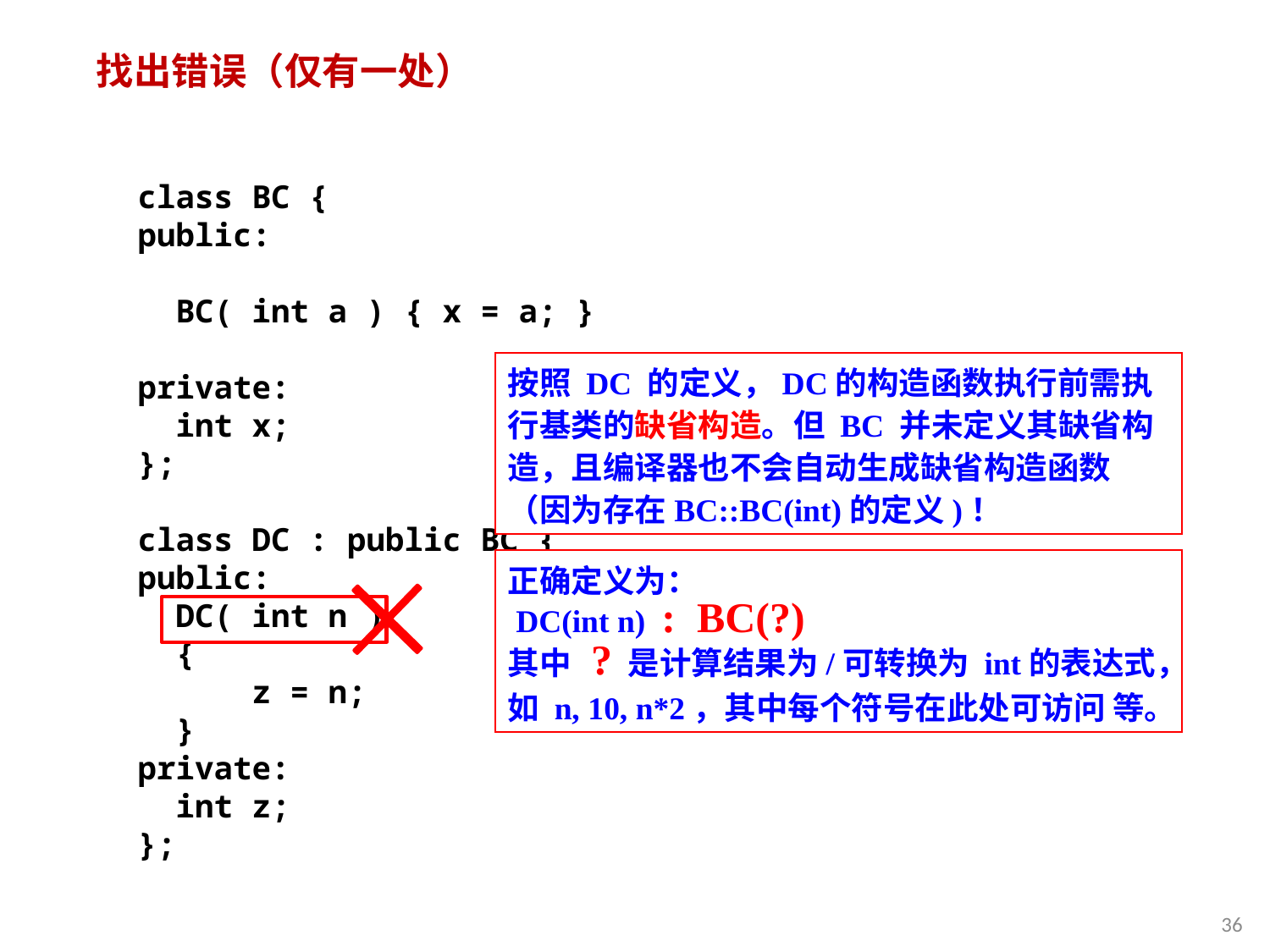

找出错误（仅有一处）
class BC {
public:

  BC( int a ) { x = a; }

private:
  int x;
};

class DC : public BC {
public:
  DC( int n )
  {
      z = n;
  }
private:
  int z;
};
按照 DC 的定义，DC的构造函数执行前需执行基类的缺省构造。但 BC 并未定义其缺省构造，且编译器也不会自动生成缺省构造函数（因为存在BC::BC(int)的定义)！
正确定义为：
 DC(int n)  :  BC(?)
其中 ? 是计算结果为/可转换为 int的表达式，如 n, 10, n*2，其中每个符号在此处可访问 等。

36